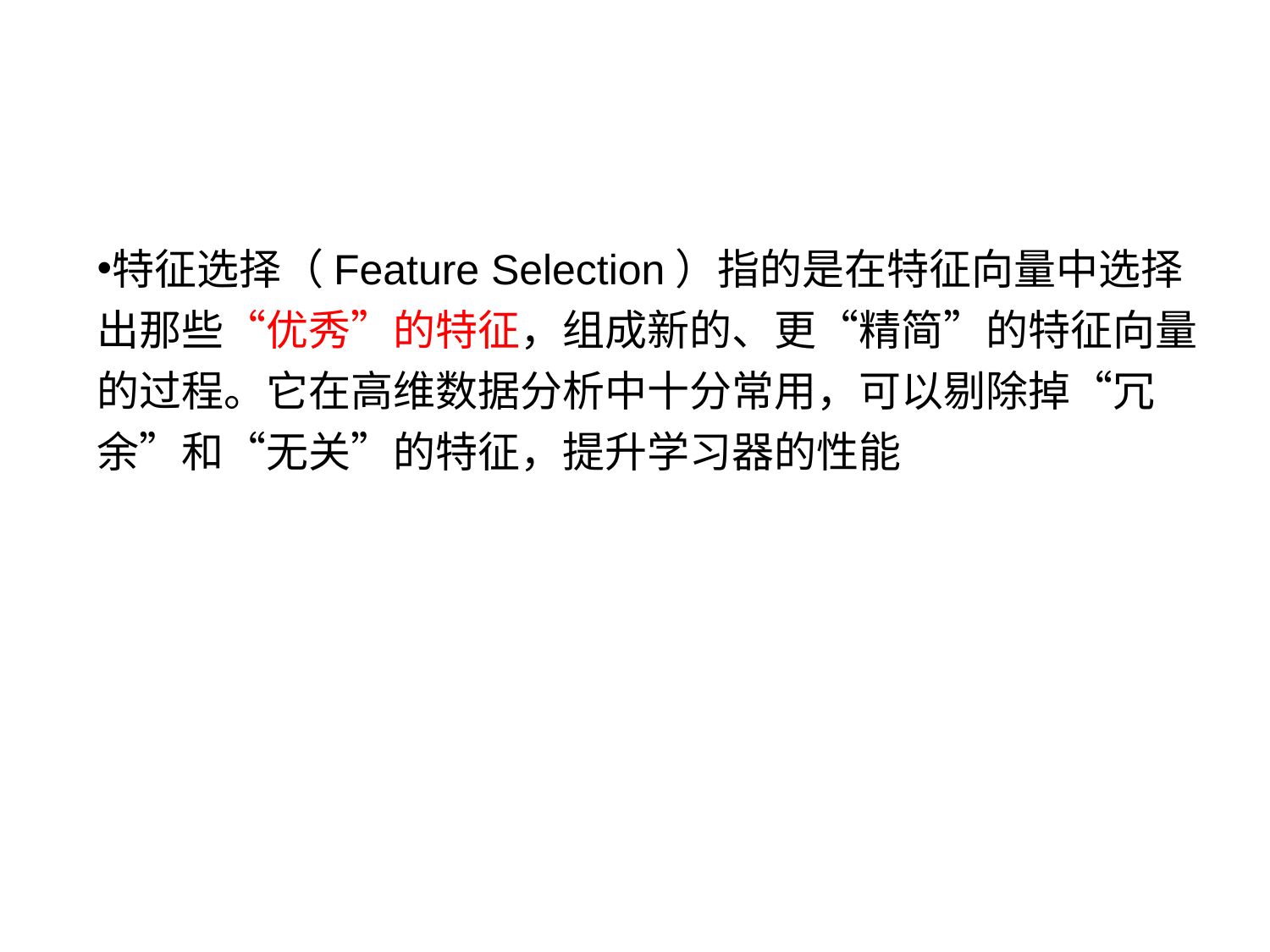

9.6.3 特征选择
特征选择（Feature Selection）指的是在特征向量中选择出那些“优秀”的特征，组成新的、更“精简”的特征向量的过程。它在高维数据分析中十分常用，可以剔除掉“冗余”和“无关”的特征，提升学习器的性能